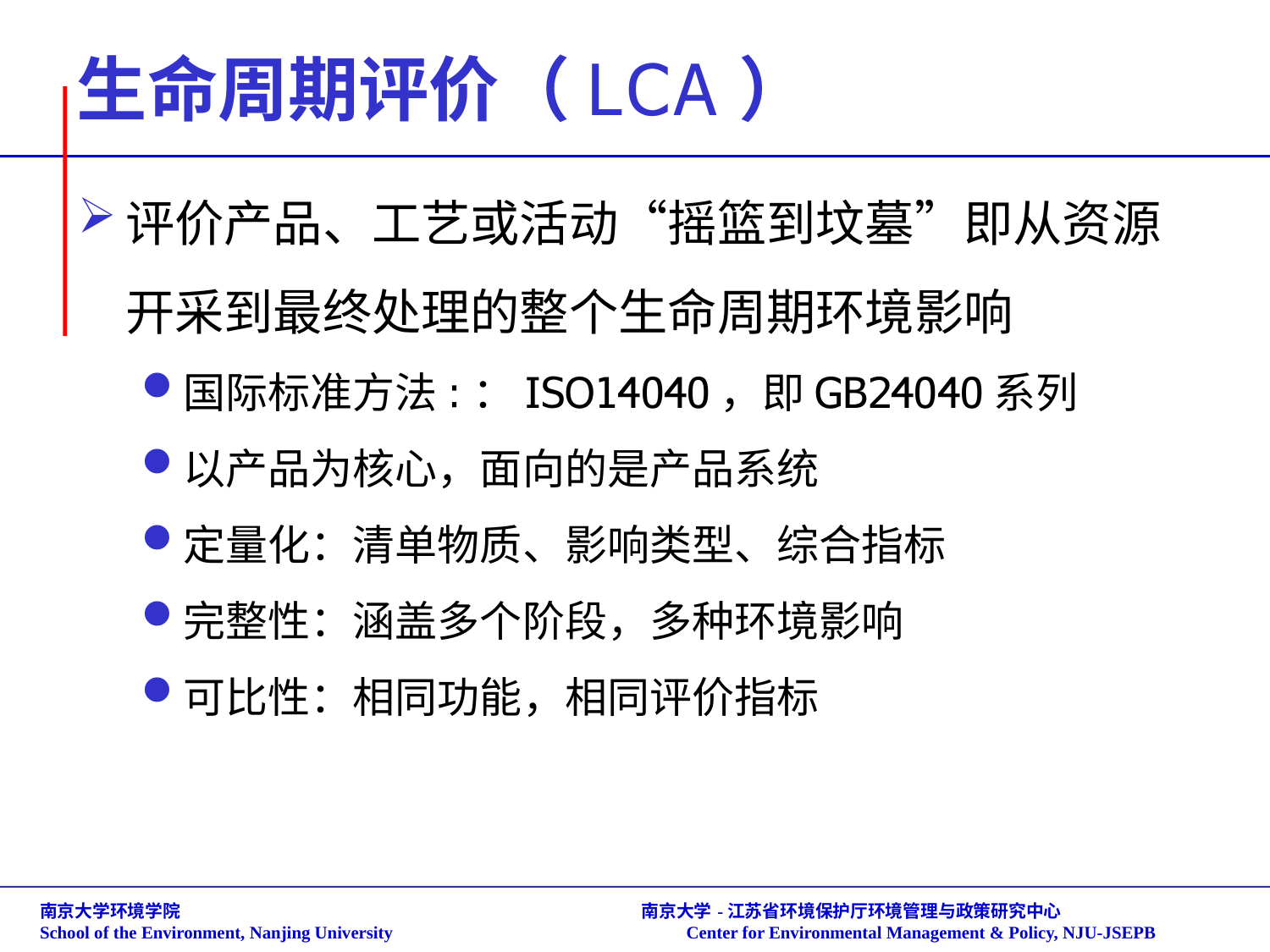

# 生命周期评价（LCA）
评价产品、工艺或活动“摇篮到坟墓”即从资源开采到最终处理的整个生命周期环境影响
国际标准方法:：ISO14040，即GB24040系列
以产品为核心，面向的是产品系统
定量化：清单物质、影响类型、综合指标
完整性：涵盖多个阶段，多种环境影响
可比性：相同功能，相同评价指标